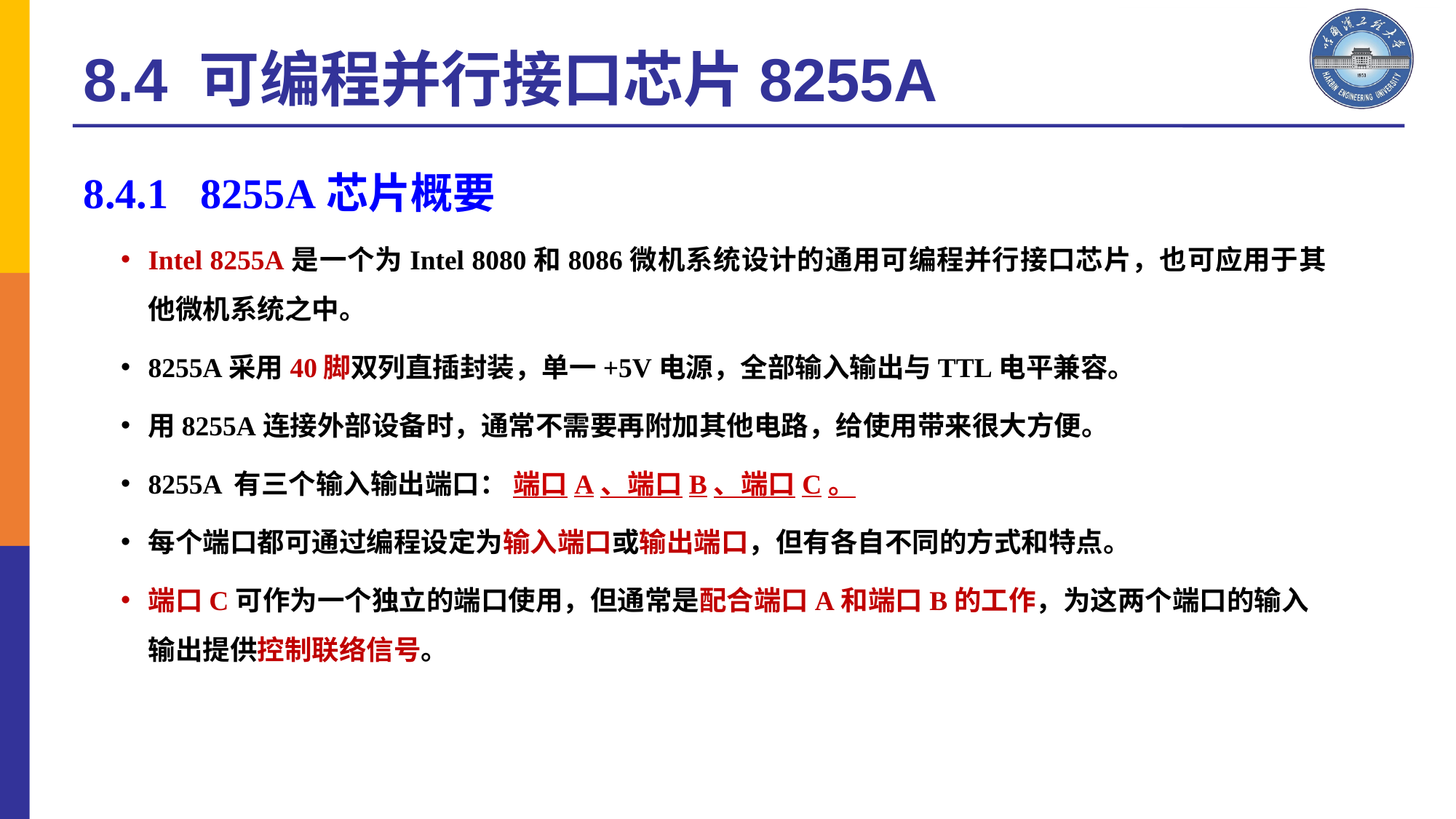

8.4 可编程并行接口芯片8255A
8.4.1   8255A芯片概要
Intel 8255A是一个为Intel 8080和8086微机系统设计的通用可编程并行接口芯片，也可应用于其他微机系统之中。
8255A采用40脚双列直插封装，单一+5V电源，全部输入输出与TTL电平兼容。
用8255A连接外部设备时，通常不需要再附加其他电路，给使用带来很大方便。
8255A 有三个输入输出端口： 端口A、端口B、端口C。
每个端口都可通过编程设定为输入端口或输出端口，但有各自不同的方式和特点。
端口C可作为一个独立的端口使用，但通常是配合端口A和端口B的工作，为这两个端口的输入输出提供控制联络信号。